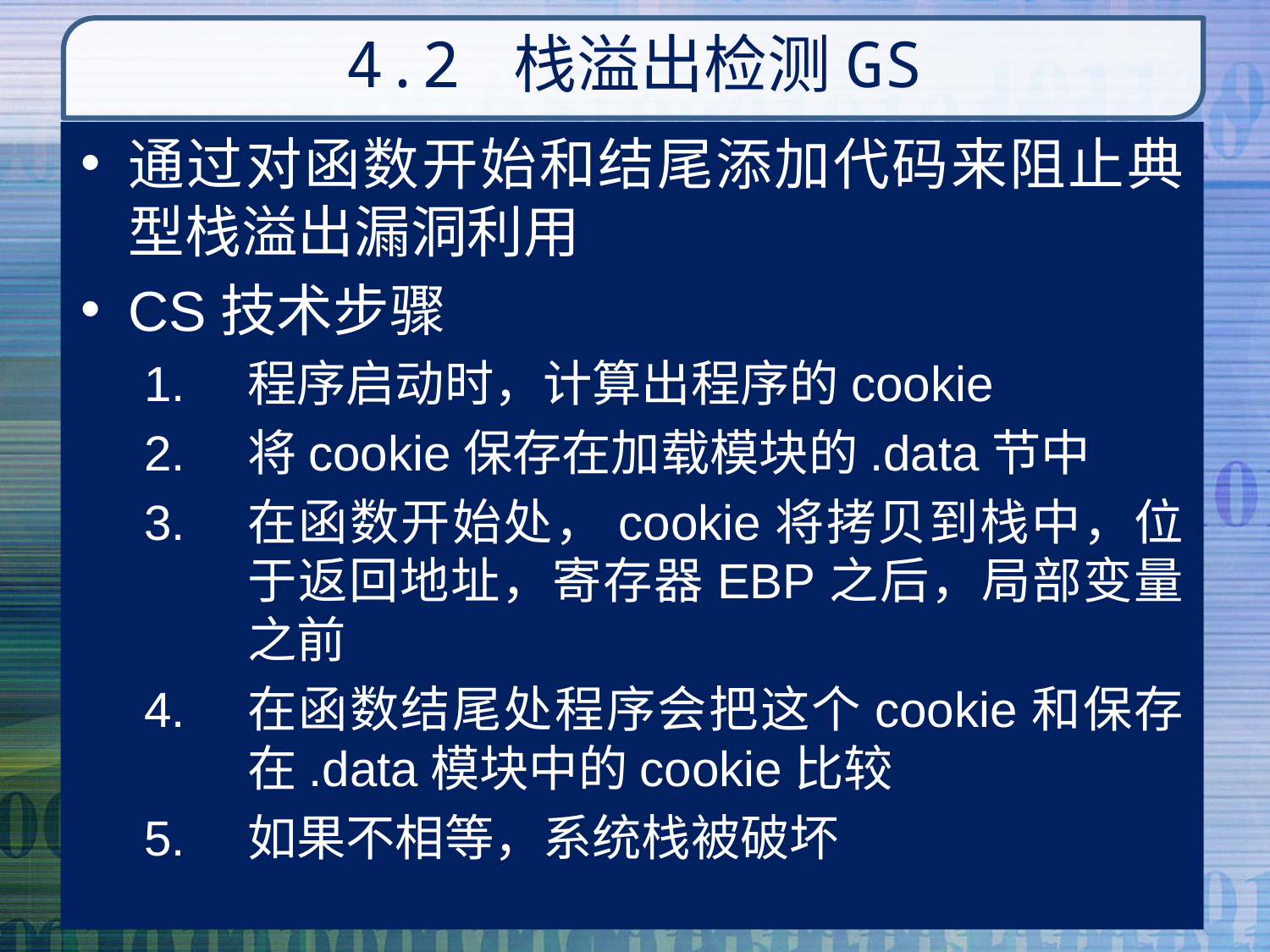

# 4.2 栈溢出检测GS
通过对函数开始和结尾添加代码来阻止典型栈溢出漏洞利用
CS技术步骤
程序启动时，计算出程序的cookie
将cookie保存在加载模块的.data节中
在函数开始处，cookie将拷贝到栈中，位于返回地址，寄存器EBP之后，局部变量之前
在函数结尾处程序会把这个cookie和保存在.data模块中的cookie比较
如果不相等，系统栈被破坏